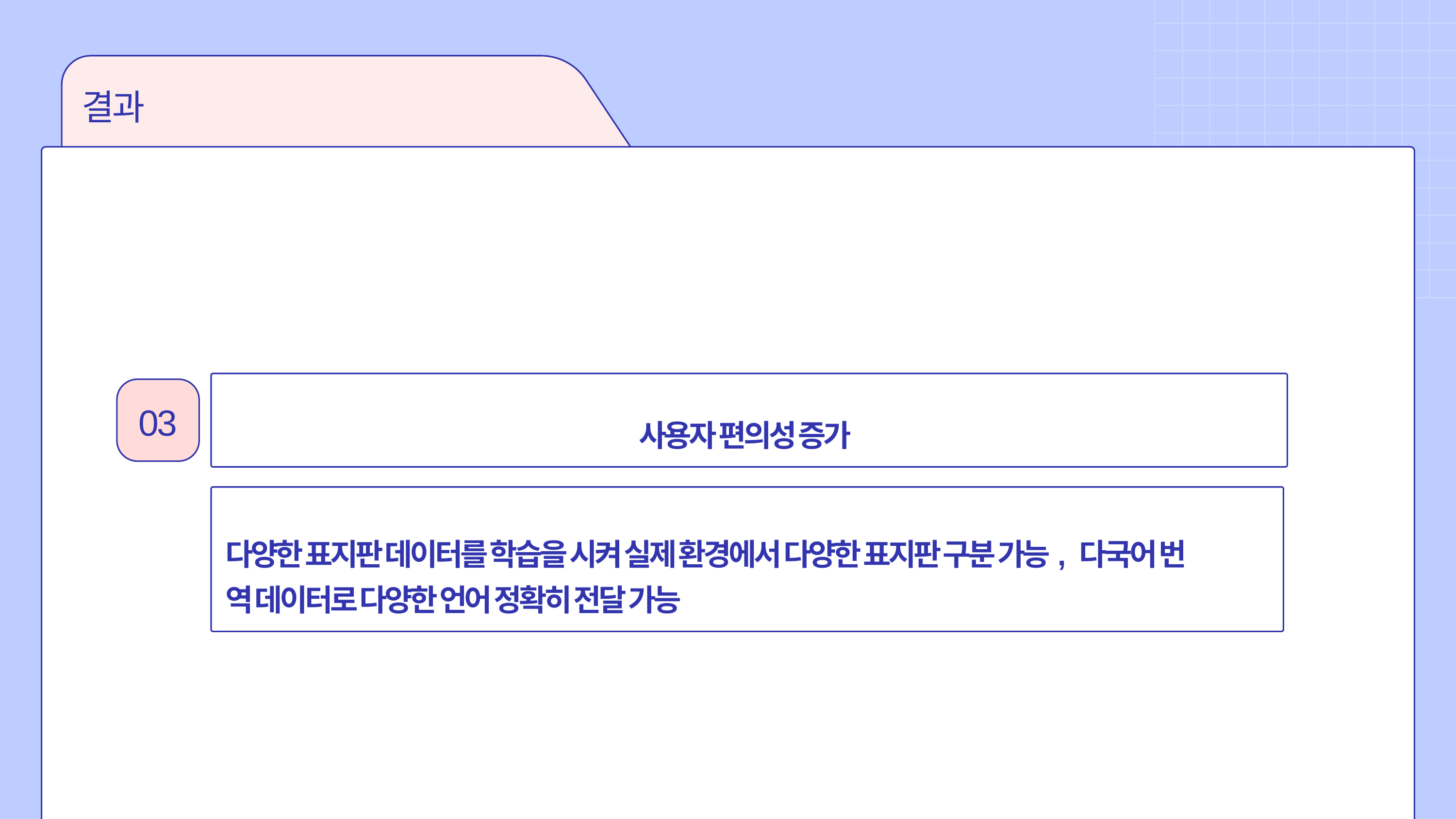

결과

사용자 편의성 증가

03

다양한 표지판 데이터를 학습을 시켜 실제 환경에서 다양한 표지판 구분 가능, 다국어 번

역 데이터로 다양한 언어 정확히 전달 가능